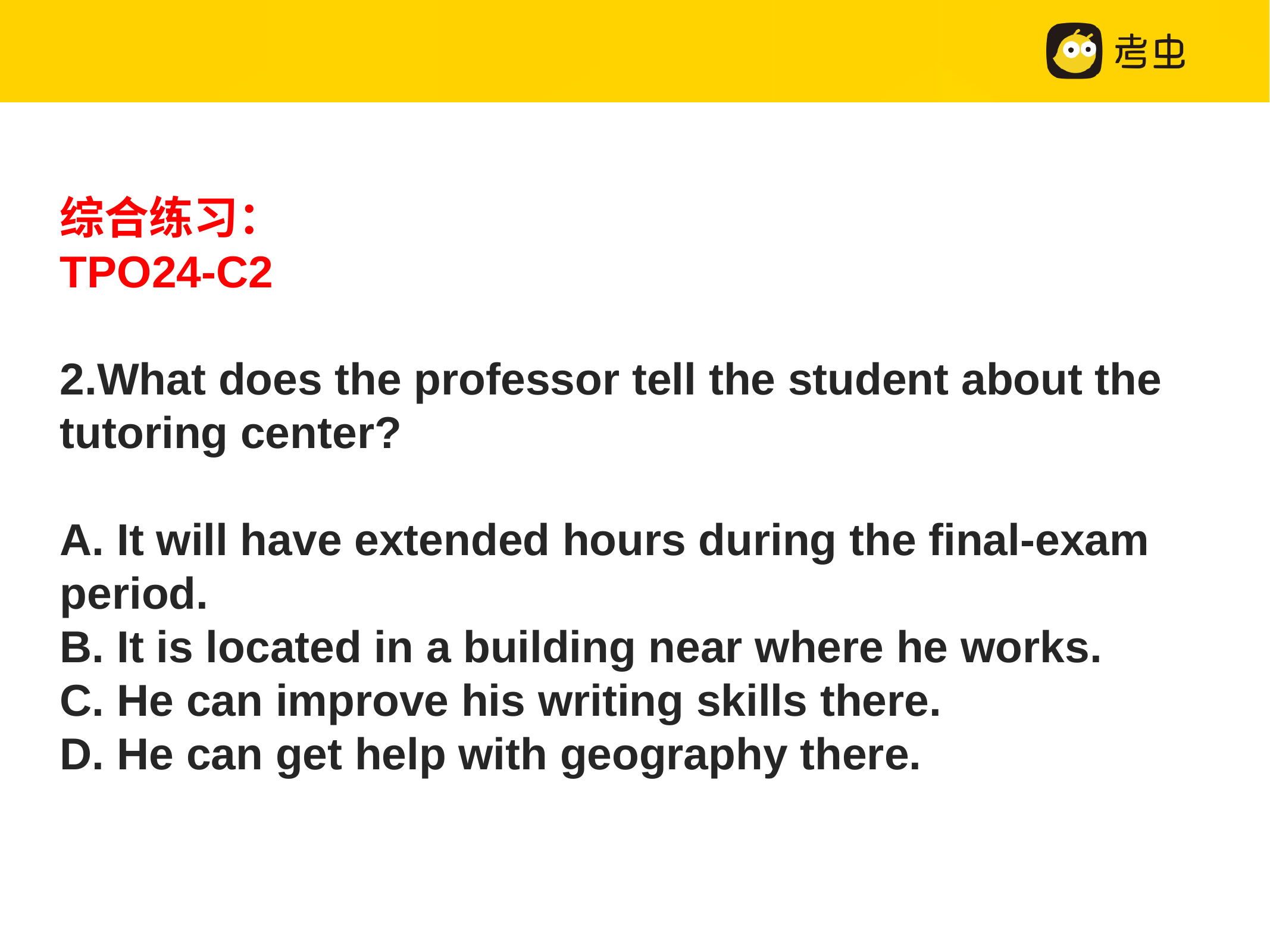

综合练习：
TPO24-C2

2.What does the professor tell the student about the tutoring center?

A. It will have extended hours during the final-exam period.
B. It is located in a building near where he works.
C. He can improve his writing skills there.
D. He can get help with geography there.